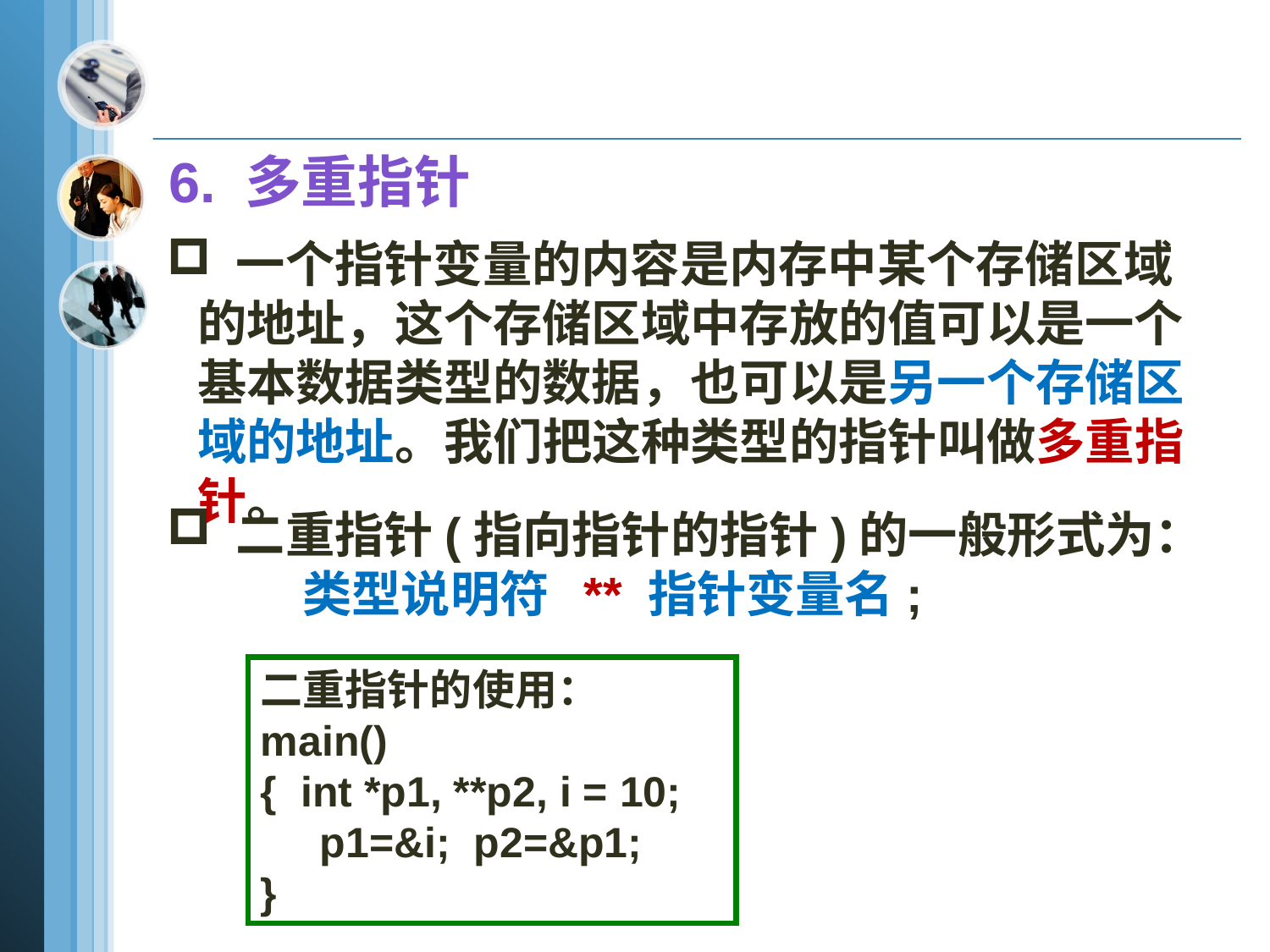

6. 多重指针
 一个指针变量的内容是内存中某个存储区域的地址，这个存储区域中存放的值可以是一个基本数据类型的数据，也可以是另一个存储区域的地址。我们把这种类型的指针叫做多重指针。
 二重指针(指向指针的指针)的一般形式为：
           类型说明符  ** 指针变量名;
二重指针的使用：
main()
{  int *p1, **p2, i = 10;
     p1=&i;  p2=&p1;
}